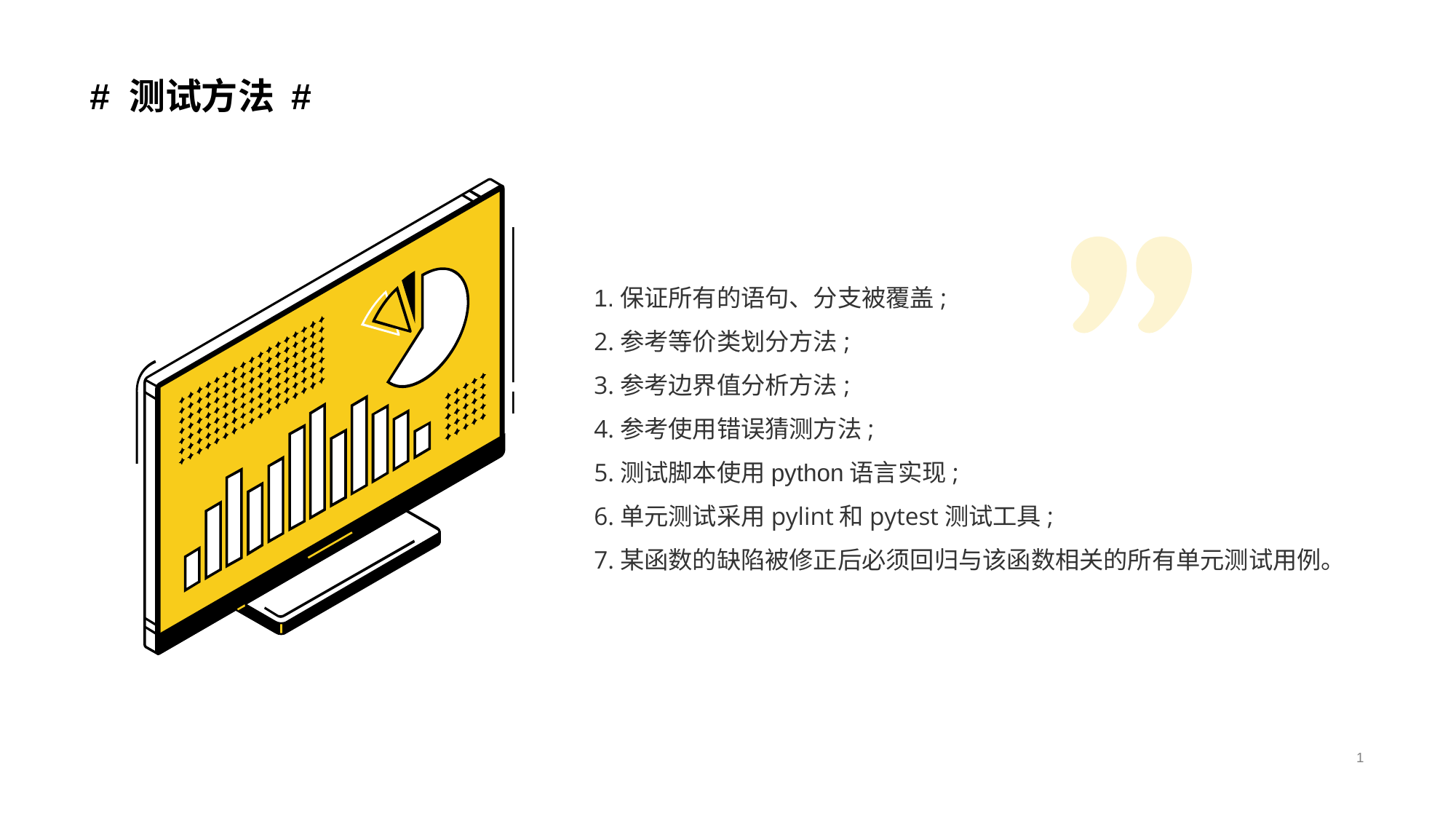

# # 测试方法 #

1.保证所有的语句、分支被覆盖;
2.参考等价类划分方法;
3.参考边界值分析方法;
4.参考使用错误猜测方法;
5.测试脚本使用python语言实现;
6.单元测试采用pylint和pytest测试工具;
7.某函数的缺陷被修正后必须回归与该函数相关的所有单元测试用例。

1